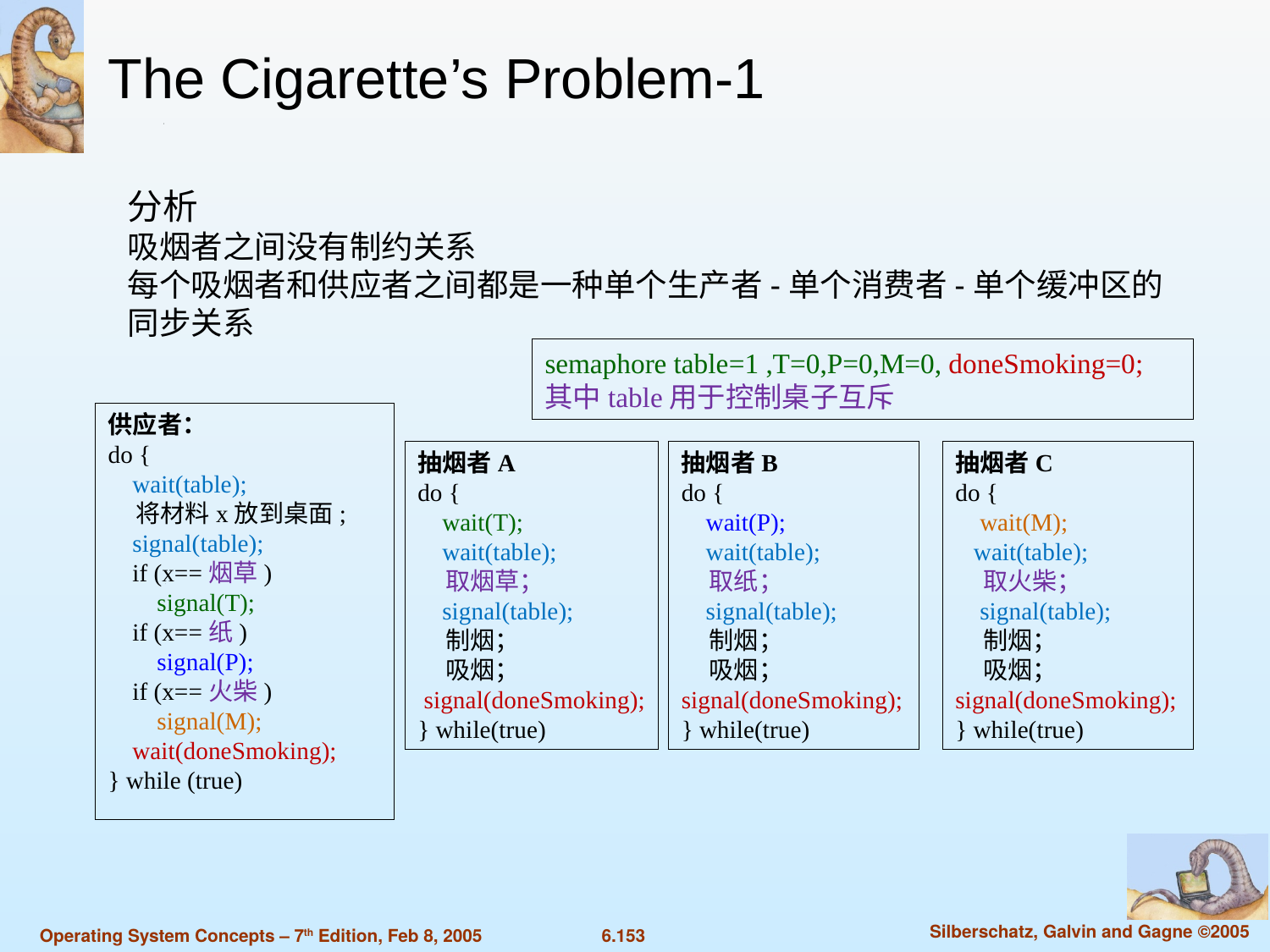

The Cigarette’s Problem-1
分析
吸烟者之间没有制约关系
每个吸烟者和供应者之间都是一种单个生产者-单个消费者-单个缓冲区的同步关系

semaphore table=1 ,T=0,P=0,M=0, doneSmoking=0;
其中table用于控制桌子互斥
供应者：
do {
    wait(table);
    将材料x放到桌面;
    signal(table);
    if (x==烟草)
        signal(T);
    if (x==纸)
        signal(P);
    if (x==火柴)
        signal(M);
    wait(doneSmoking);
} while (true)

抽烟者A
do {
    wait(T);
    wait(table);
    取烟草；
    signal(table);
    制烟；
    吸烟；
 signal(doneSmoking);
} while(true)
抽烟者B
do {
    wait(P);
    wait(table);
    取纸；
    signal(table);
    制烟；
    吸烟；
signal(doneSmoking);
} while(true)
抽烟者C
do {
    wait(M);
   wait(table);
    取火柴；
    signal(table);
    制烟；
    吸烟；
signal(doneSmoking);
} while(true)